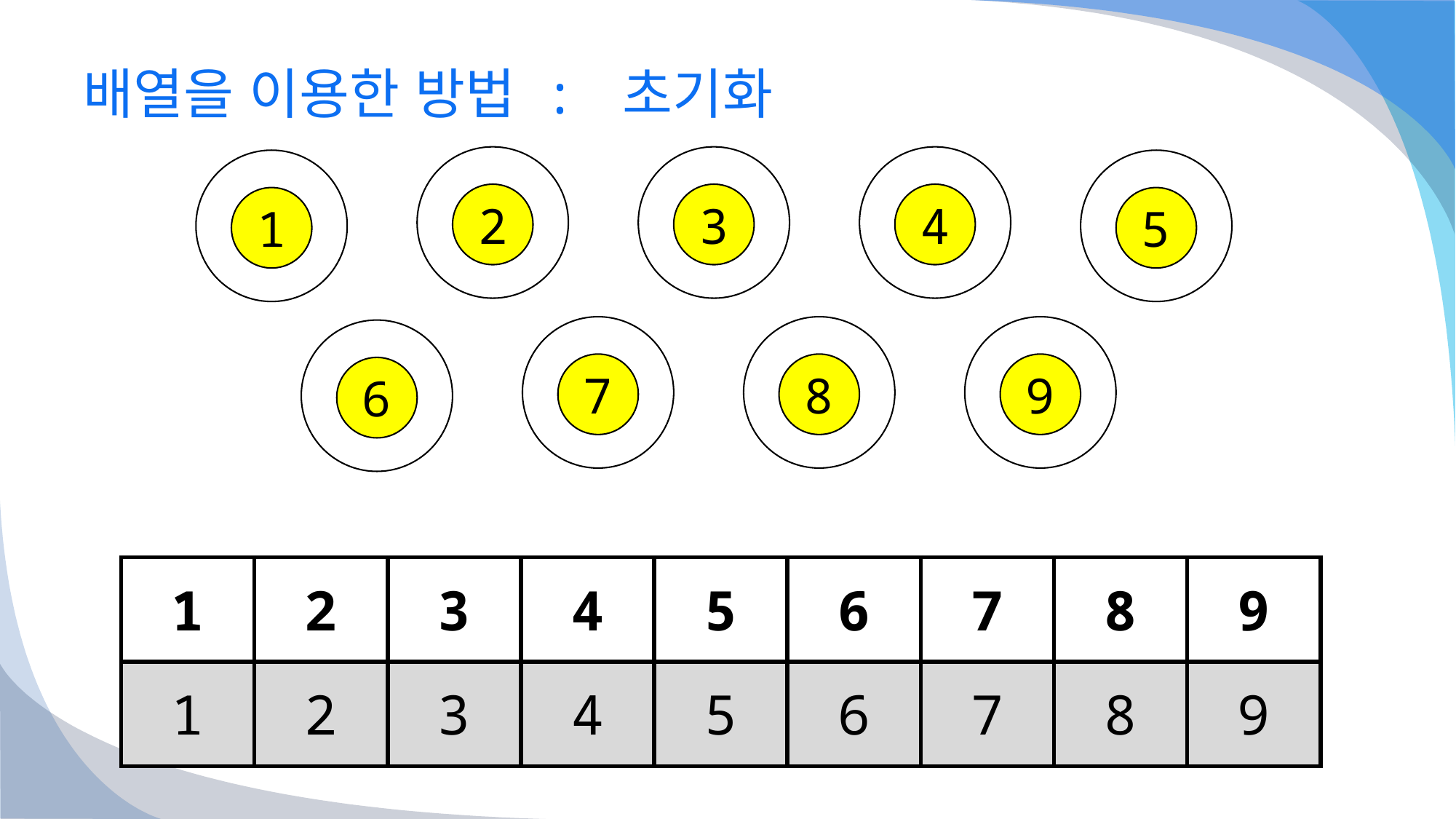

# 배열을 이용한 방법 : 초기화

2
3
4
1
5

7
8
9
6
| 1 | 2 | 3 | 4 | 5 | 6 | 7 | 8 | 9 |
| --- | --- | --- | --- | --- | --- | --- | --- | --- |
| 1 | 2 | 3 | 4 | 5 | 6 | 7 | 8 | 9 |